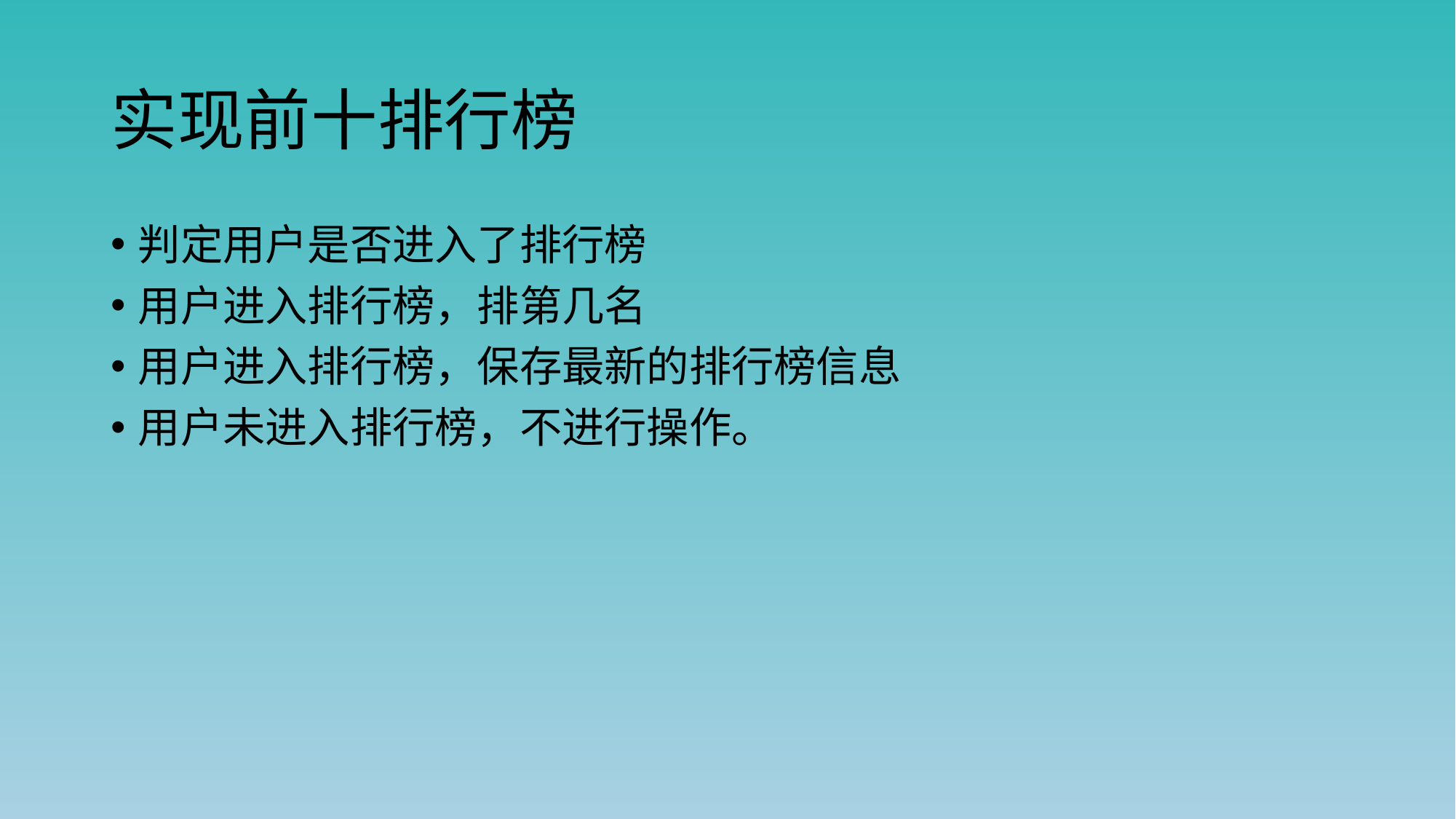

# 实现前十排行榜
判定用户是否进入了排行榜
用户进入排行榜，排第几名
用户进入排行榜，保存最新的排行榜信息
用户未进入排行榜，不进行操作。